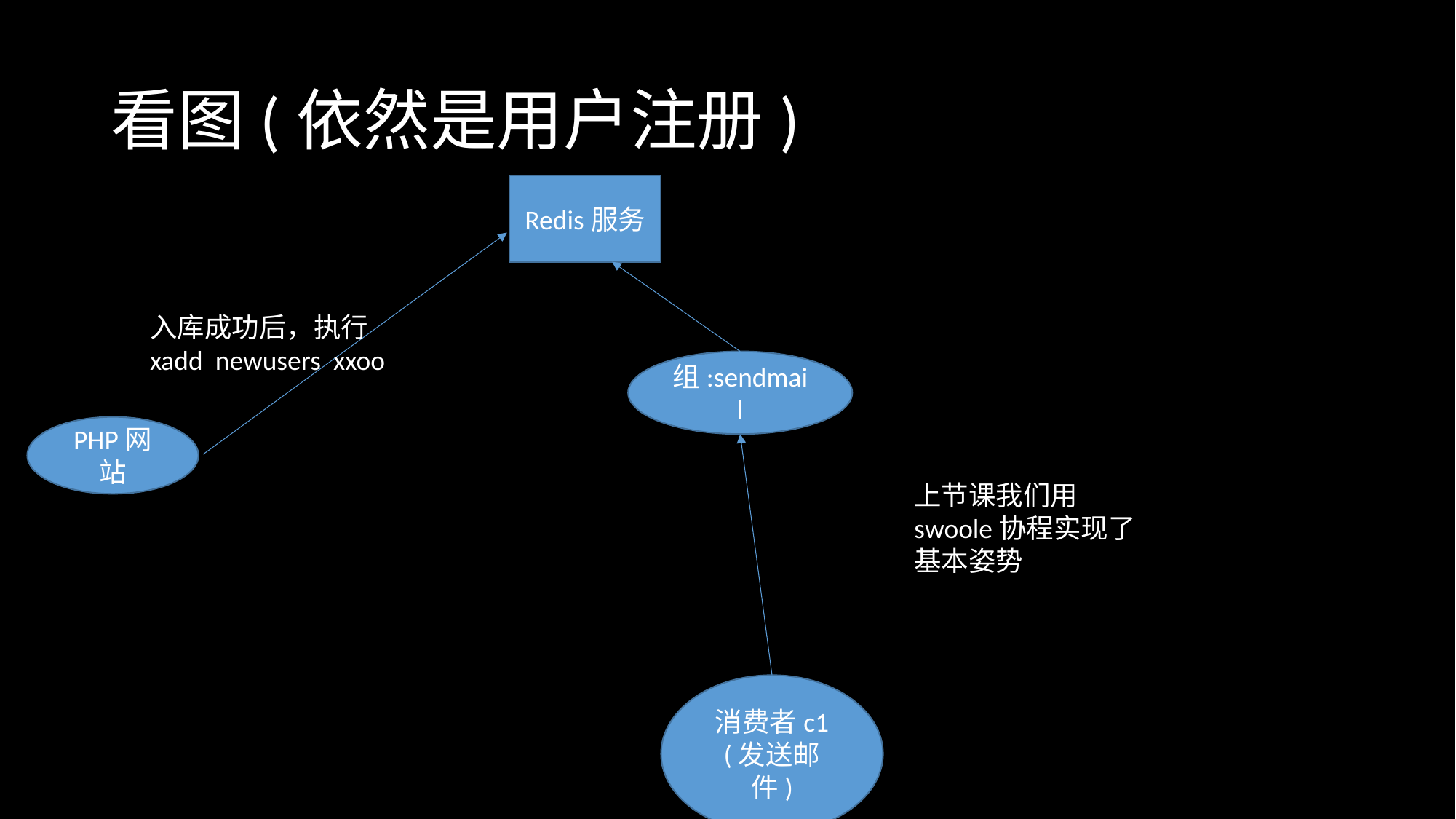

# 看图(依然是用户注册)
Redis服务
入库成功后，执行
xadd  newusers  xxoo
组:sendmail
PHP网站
上节课我们用swoole协程实现了基本姿势
消费者c1
(发送邮件)